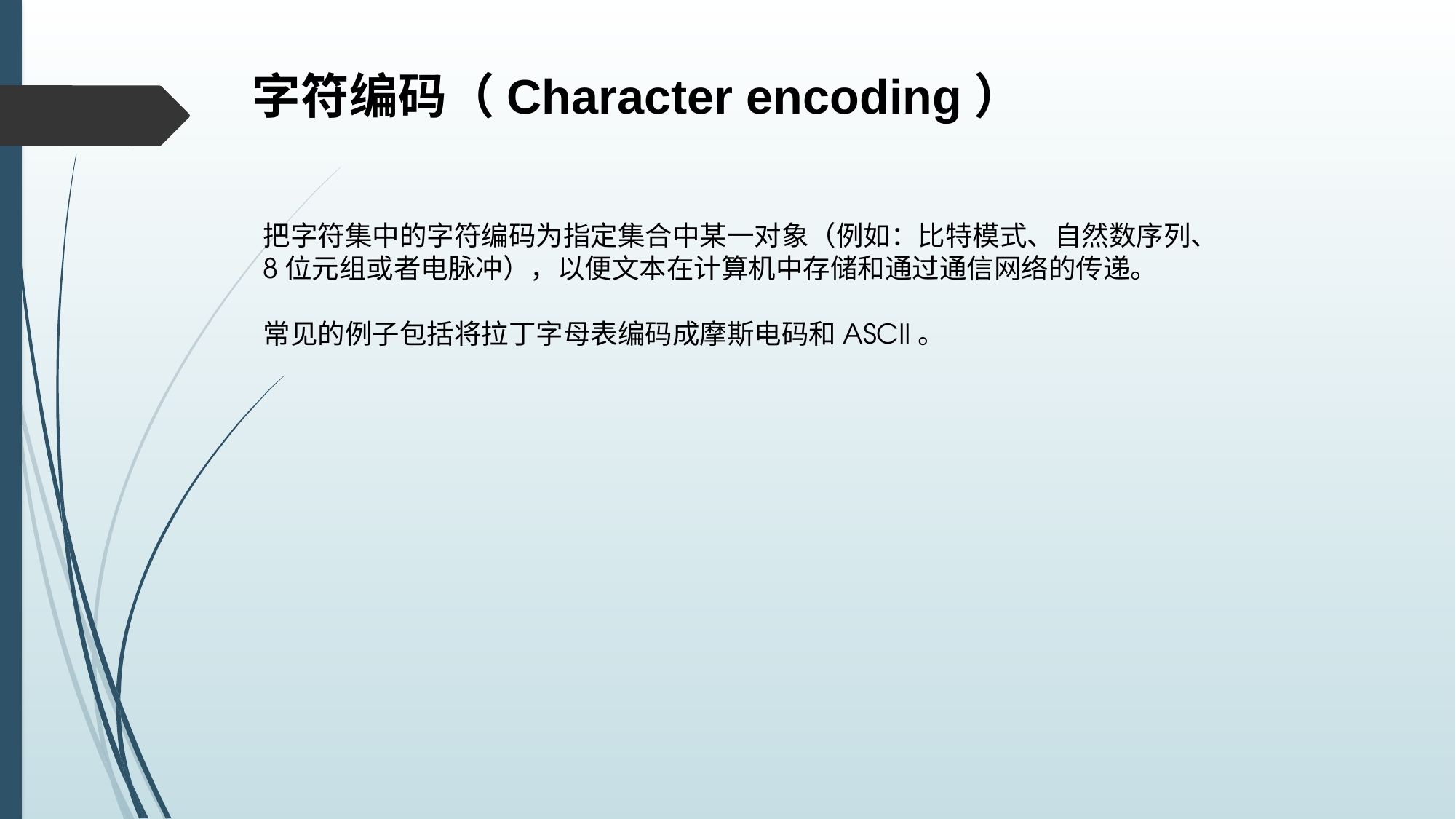

字符编码（Character encoding）
把字符集中的字符编码为指定集合中某一对象（例如：比特模式、自然数序列、8位元组或者电脉冲），以便文本在计算机中存储和通过通信网络的传递。

常见的例子包括将拉丁字母表编码成摩斯电码和ASCII。